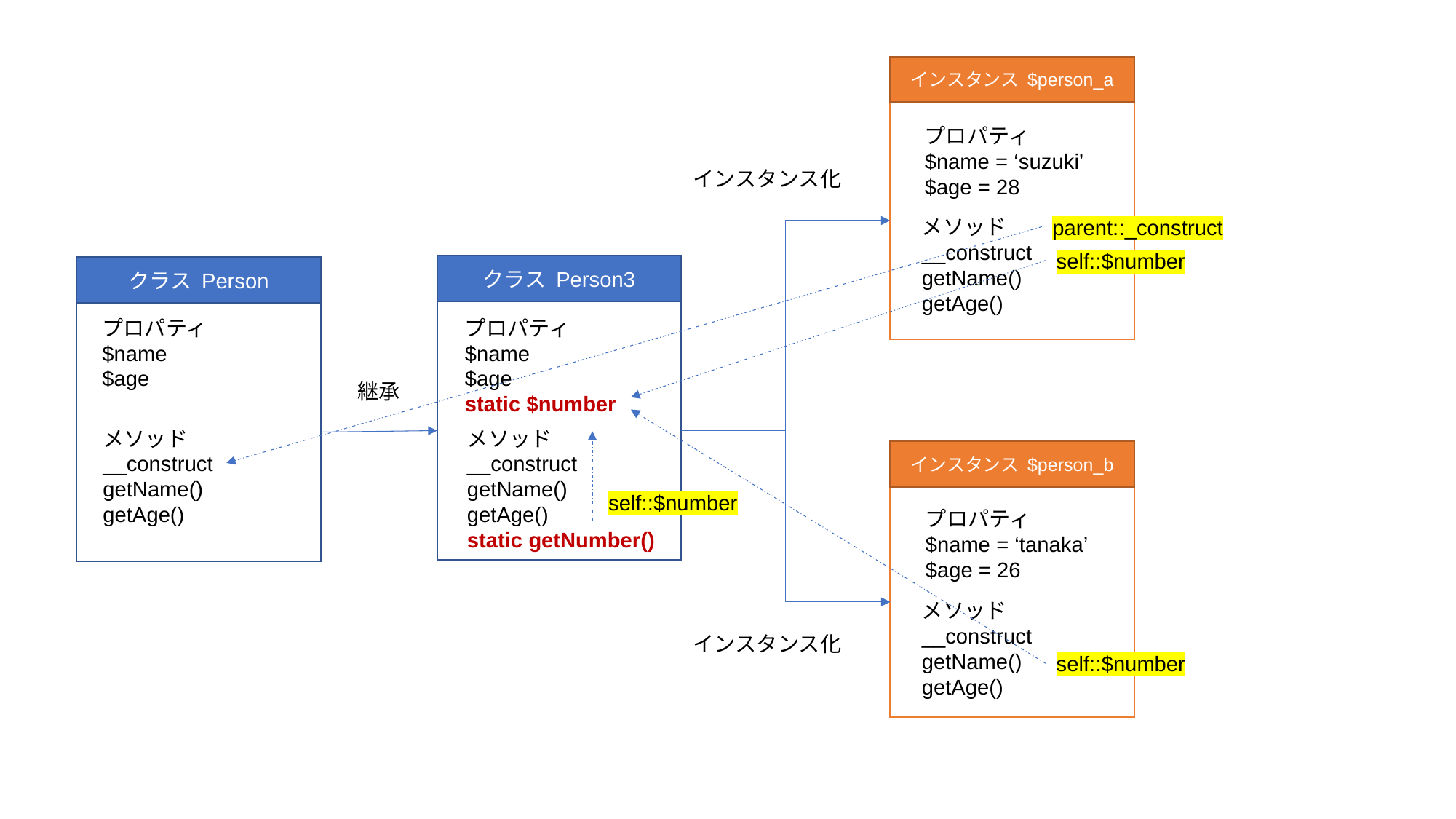

インスタンス $person_a

プロパティ
$name = ‘suzuki’
$age = 28
インスタンス化
メソッド
__construct
getName()
getAge()
parent::_construct
self::$number
クラス Person3
クラス Person

プロパティ
$name
$age
プロパティ
$name
$age
static $number
継承
メソッド
__construct
getName()
getAge()
メソッド
__construct
getName()
getAge()
static getNumber()
インスタンス $person_b
self::$number

プロパティ
$name = ‘tanaka’
$age = 26
メソッド
__construct
getName()
getAge()
インスタンス化
self::$number